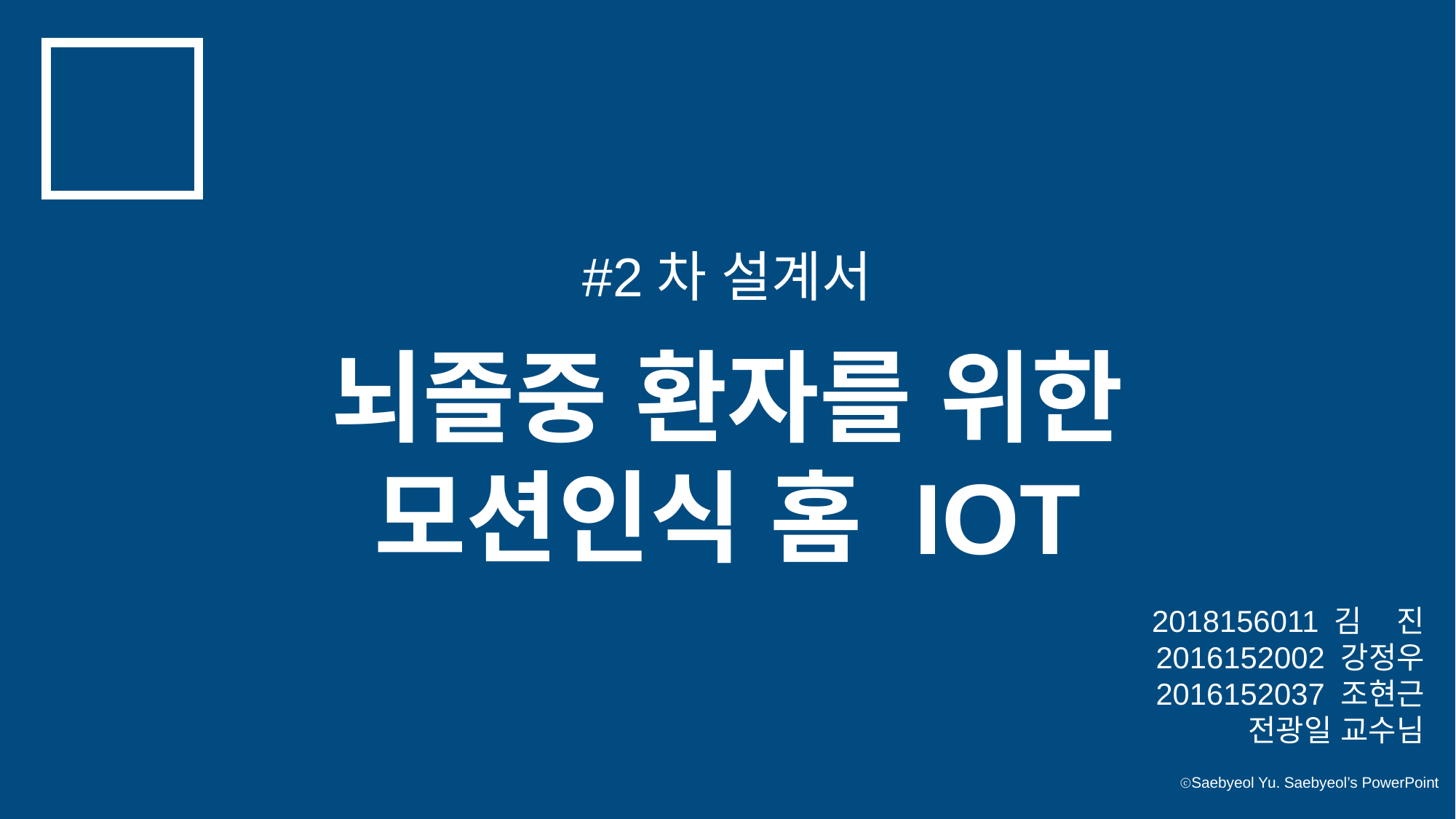

#2차 설계서
뇌졸중 환자를 위한
모션인식 홈 IOT
2018156011 김    진
2016152002 강정우
2016152037 조현근
전광일 교수님